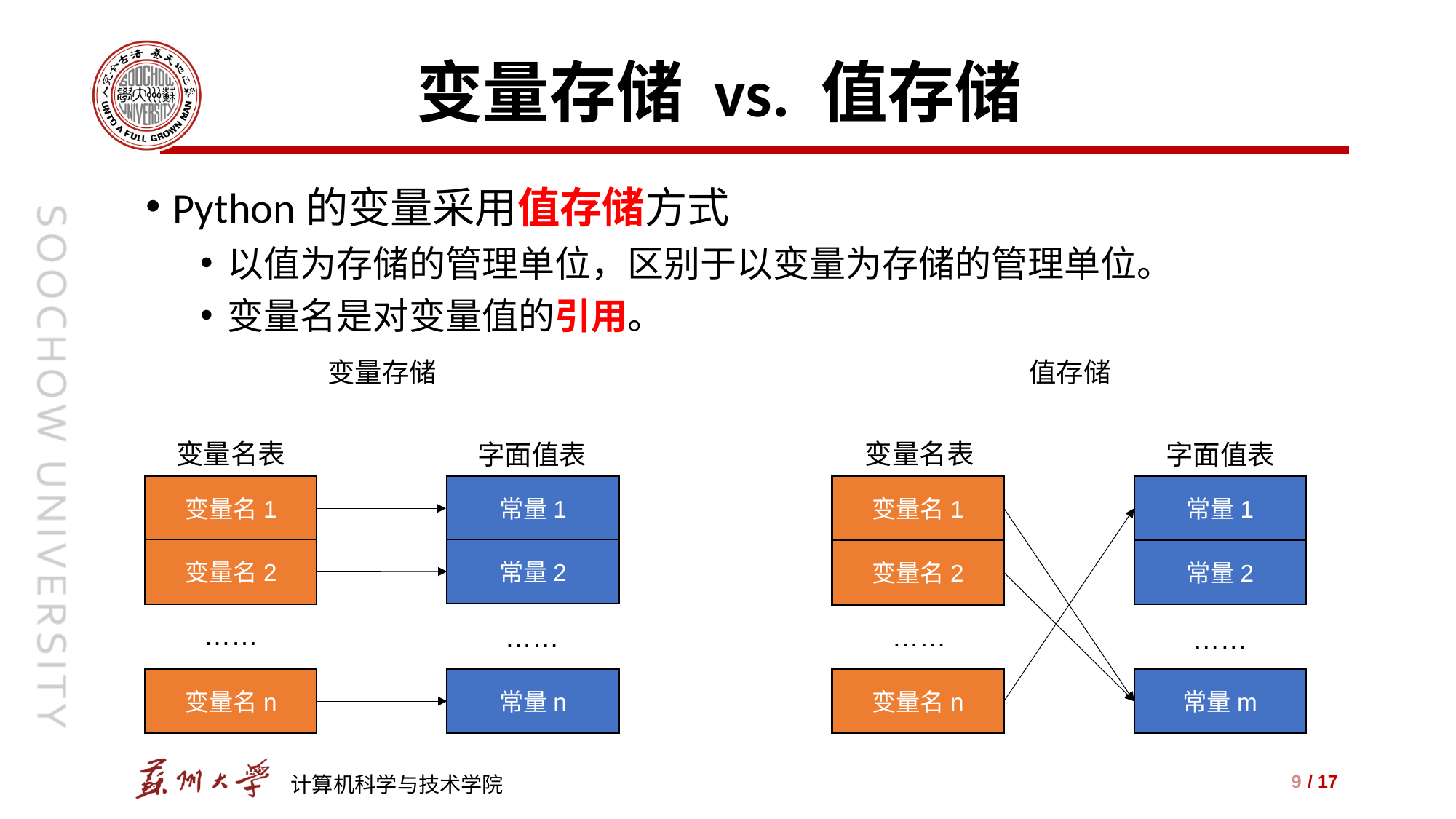

# 变量存储 vs. 值存储
Python的变量采用值存储方式
以值为存储的管理单位，区别于以变量为存储的管理单位。
变量名是对变量值的引用。
变量存储
变量名表
字面值表
变量名1
常量1
常量2
变量名2
……
……
变量名n
常量n
值存储
变量名表
字面值表
变量名1
常量1
常量2
变量名2
……
……
变量名n
常量m
9